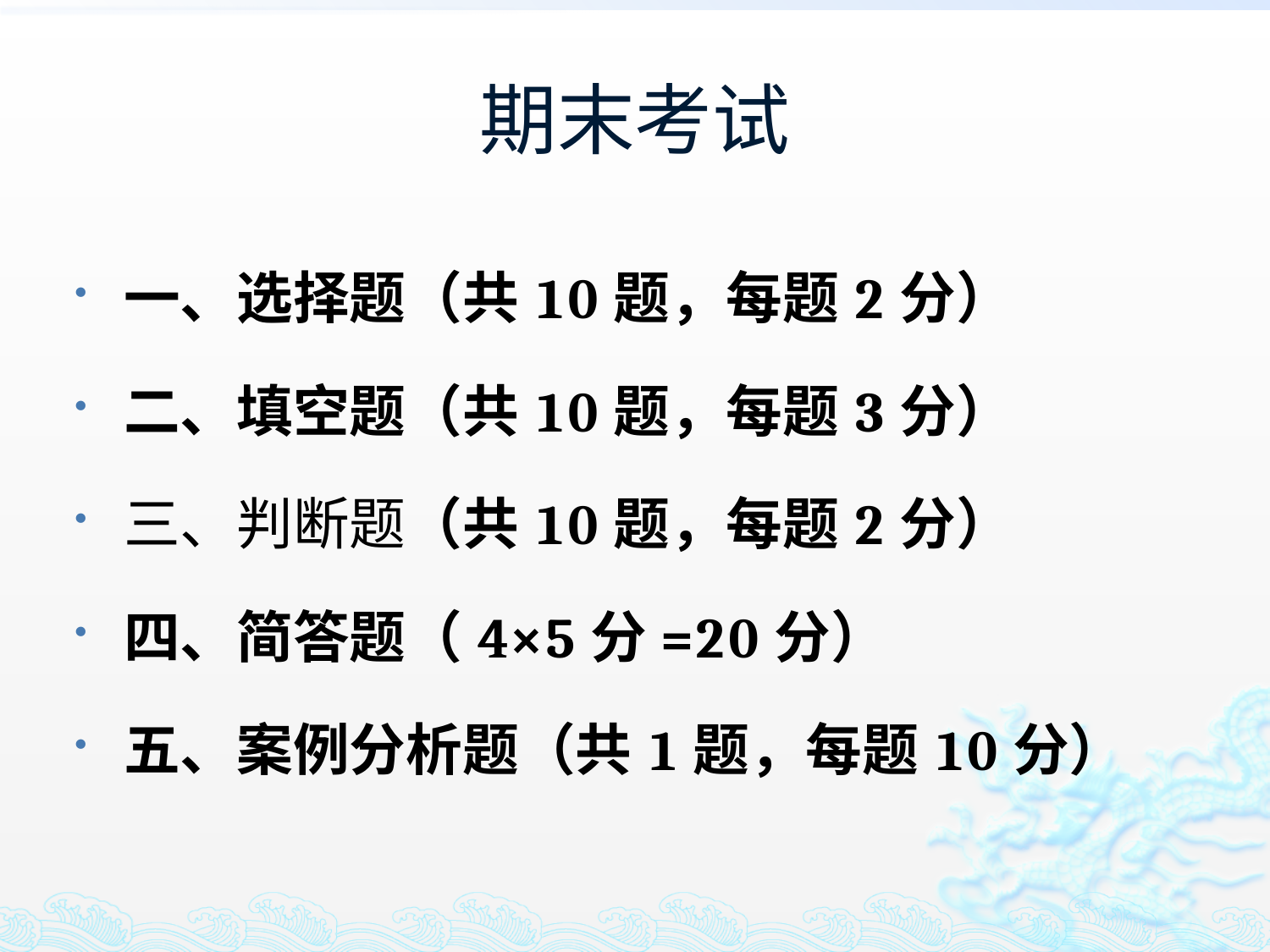

# 期末考试
一、选择题（共10题，每题2分）
二、填空题（共10题，每题3分）
三、判断题（共10题，每题2分）
四、简答题（4×5分=20分）
五、案例分析题（共1题，每题10分）